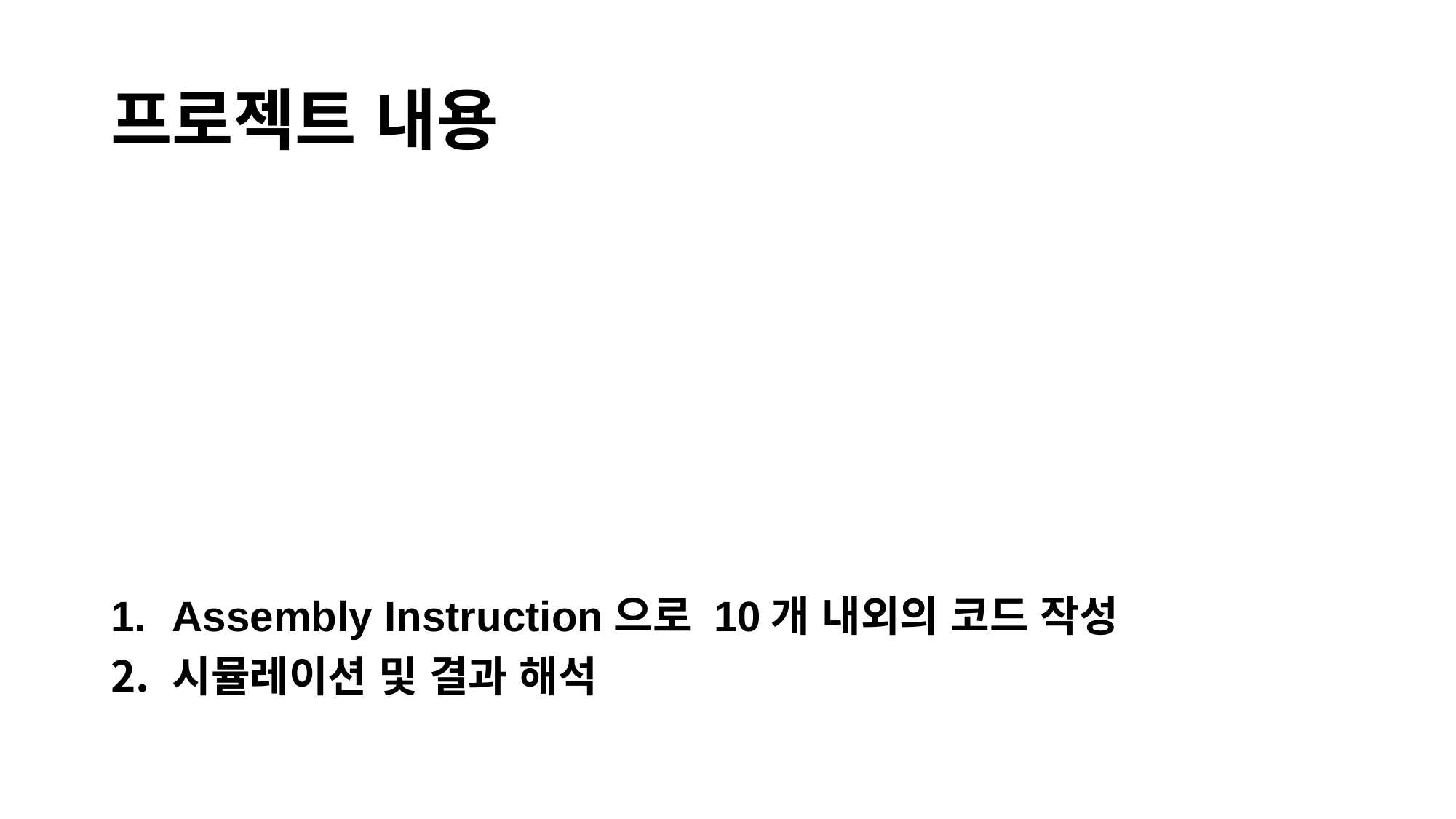

# 프로젝트 내용

Assembly Instruction으로 10개 내외의 코드 작성
시뮬레이션 및 결과 해석